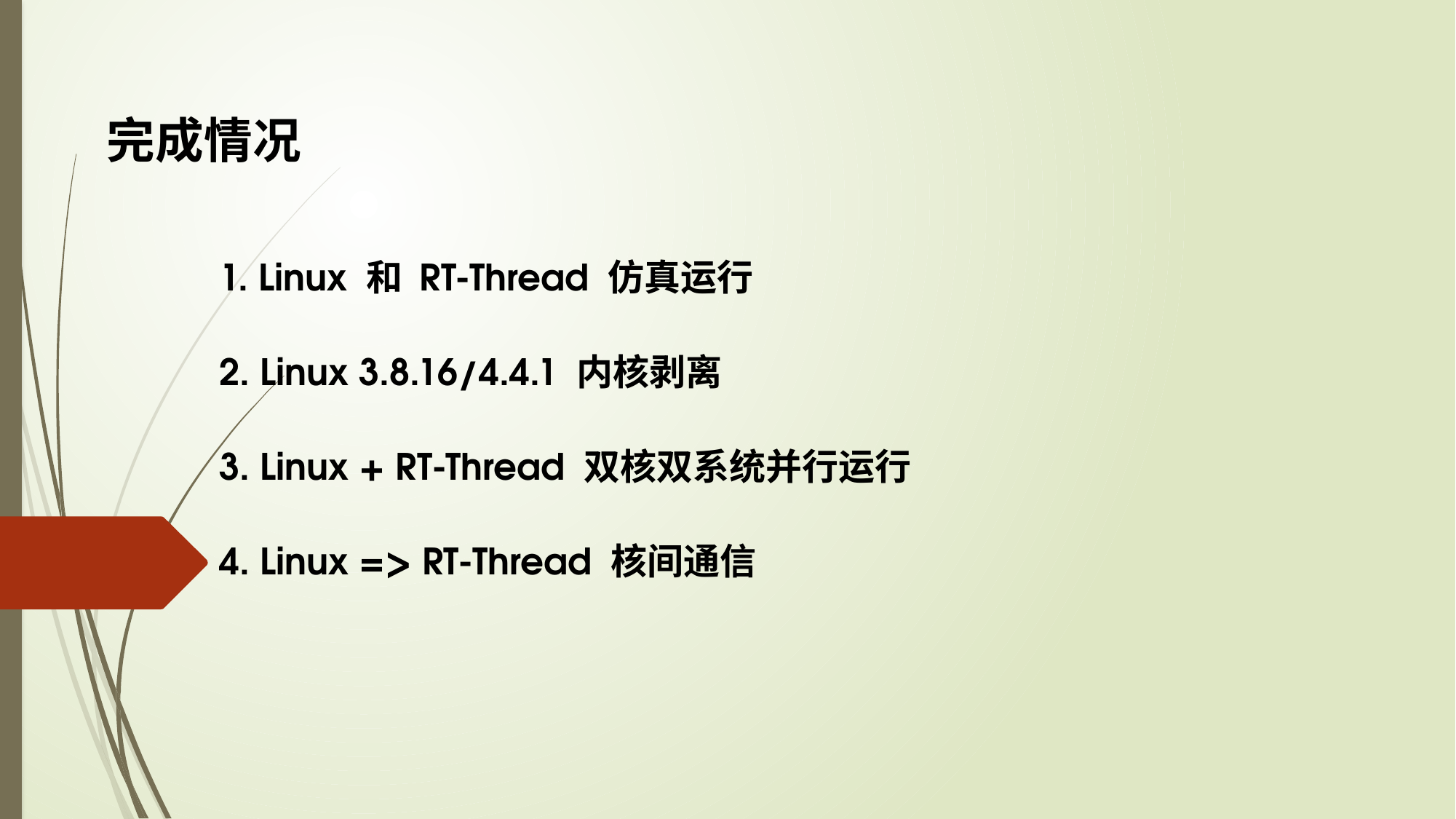

完成情况
1. Linux 和 RT-Thread 仿真运行

2. Linux 3.8.16/4.4.1 内核剥离

3. Linux + RT-Thread 双核双系统并行运行

4. Linux => RT-Thread 核间通信